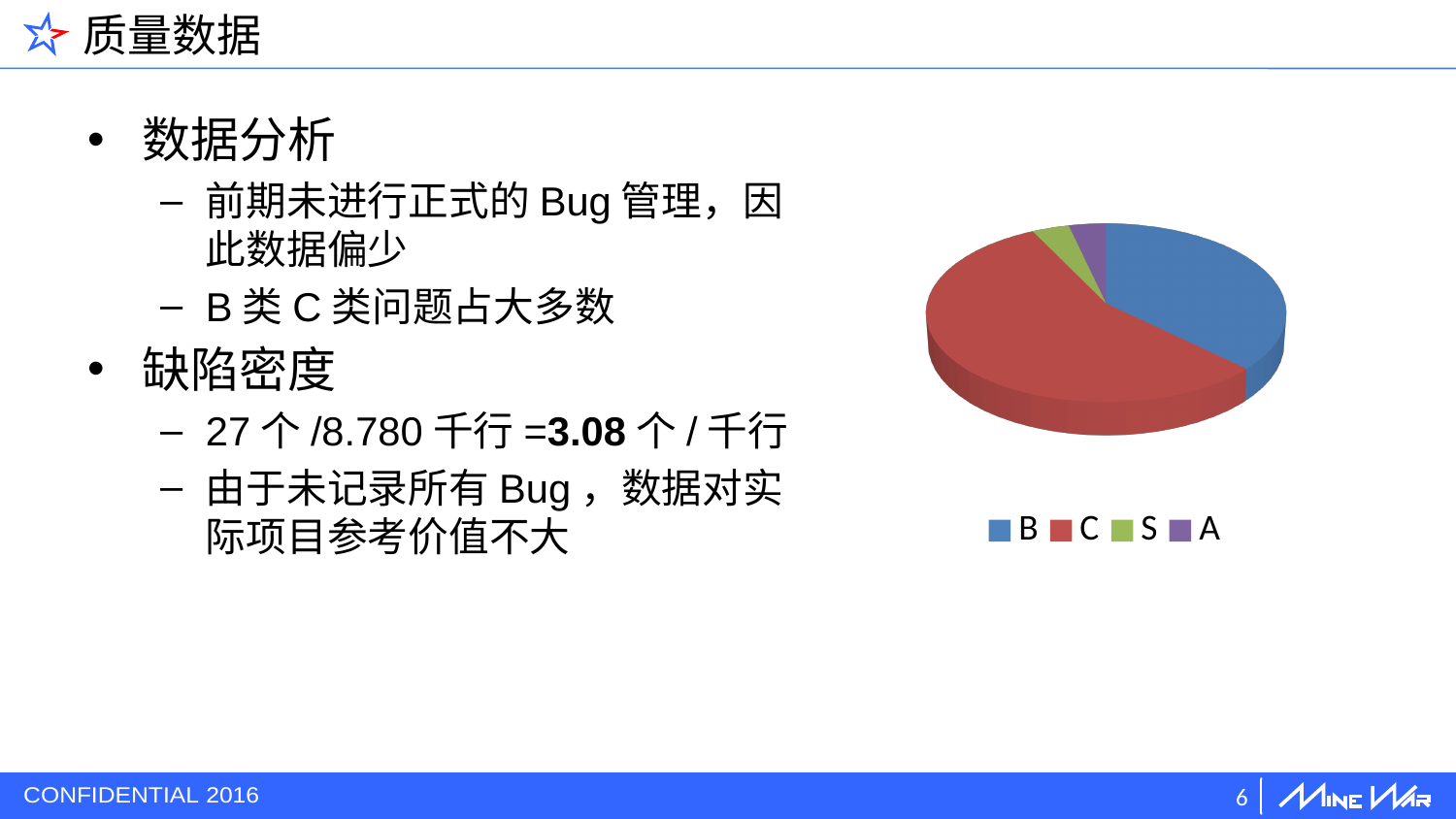

# 质量数据

[unsupported chart]

数据分析
前期未进行正式的Bug管理，因此数据偏少
B类C类问题占大多数
缺陷密度
27个/8.780千行=3.08个/千行
由于未记录所有Bug，数据对实际项目参考价值不大
6